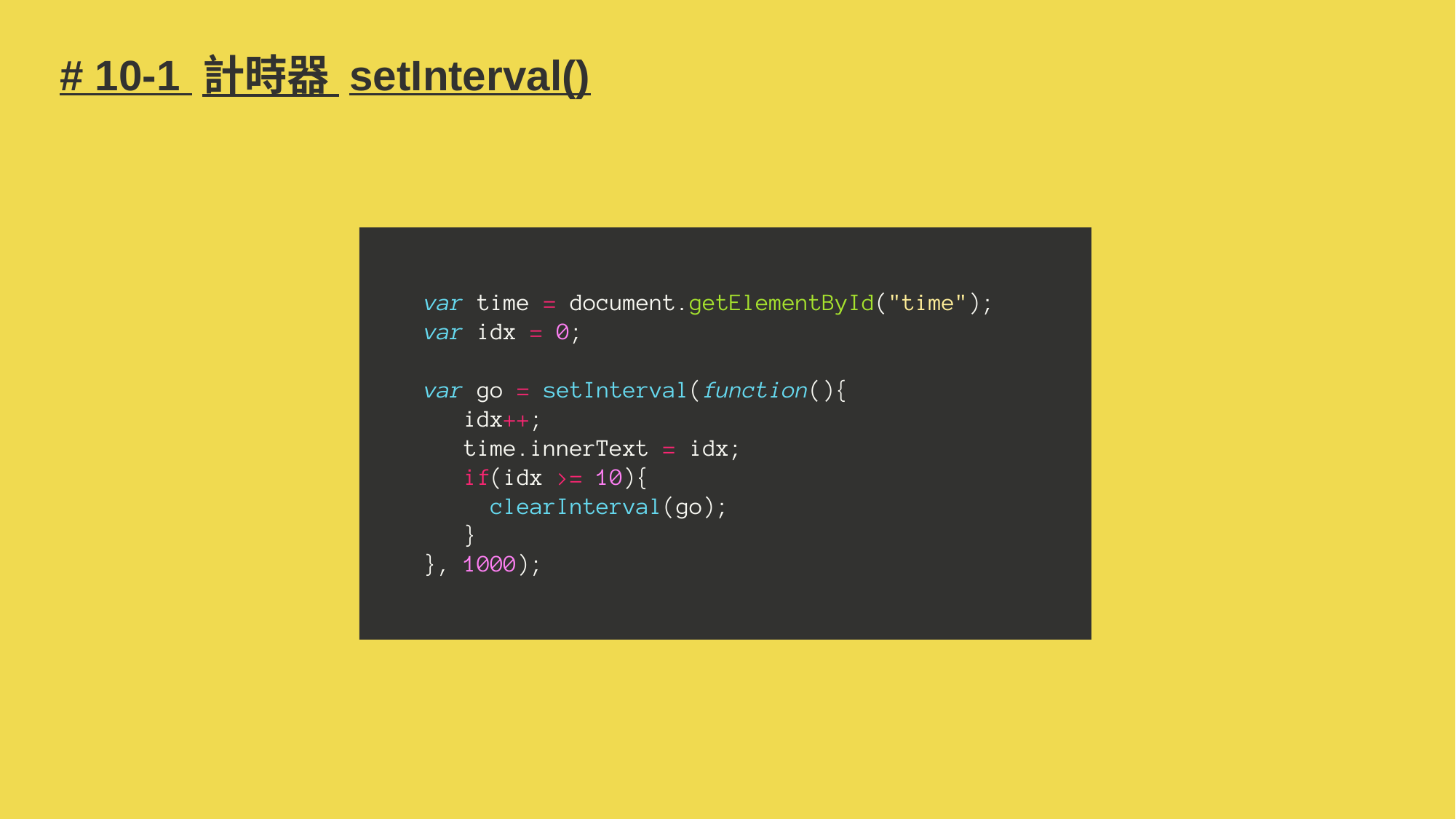

# # 10-1 計時器 setInterval()

var time = document.getElementById("time");
var idx = 0;

var go = setInterval(function(){
   idx++;
   time.innerText = idx;
   if(idx >= 10){
     clearInterval(go);
   }
}, 1000);